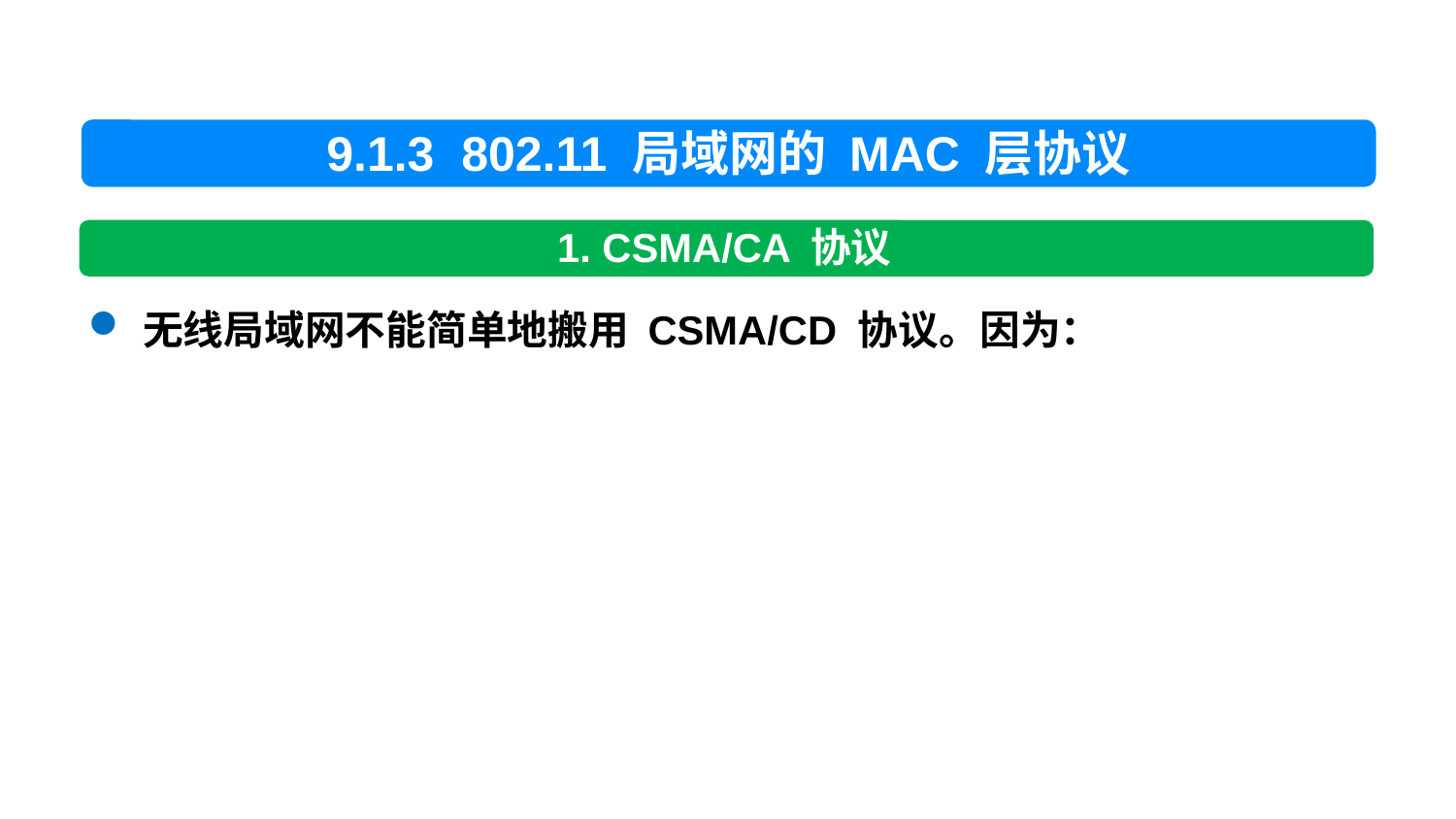

9.1.3  802.11 局域网的 MAC 层协议

1. CSMA/CA 协议

无线局域网不能简单地搬用 CSMA/CD 协议。因为：
31